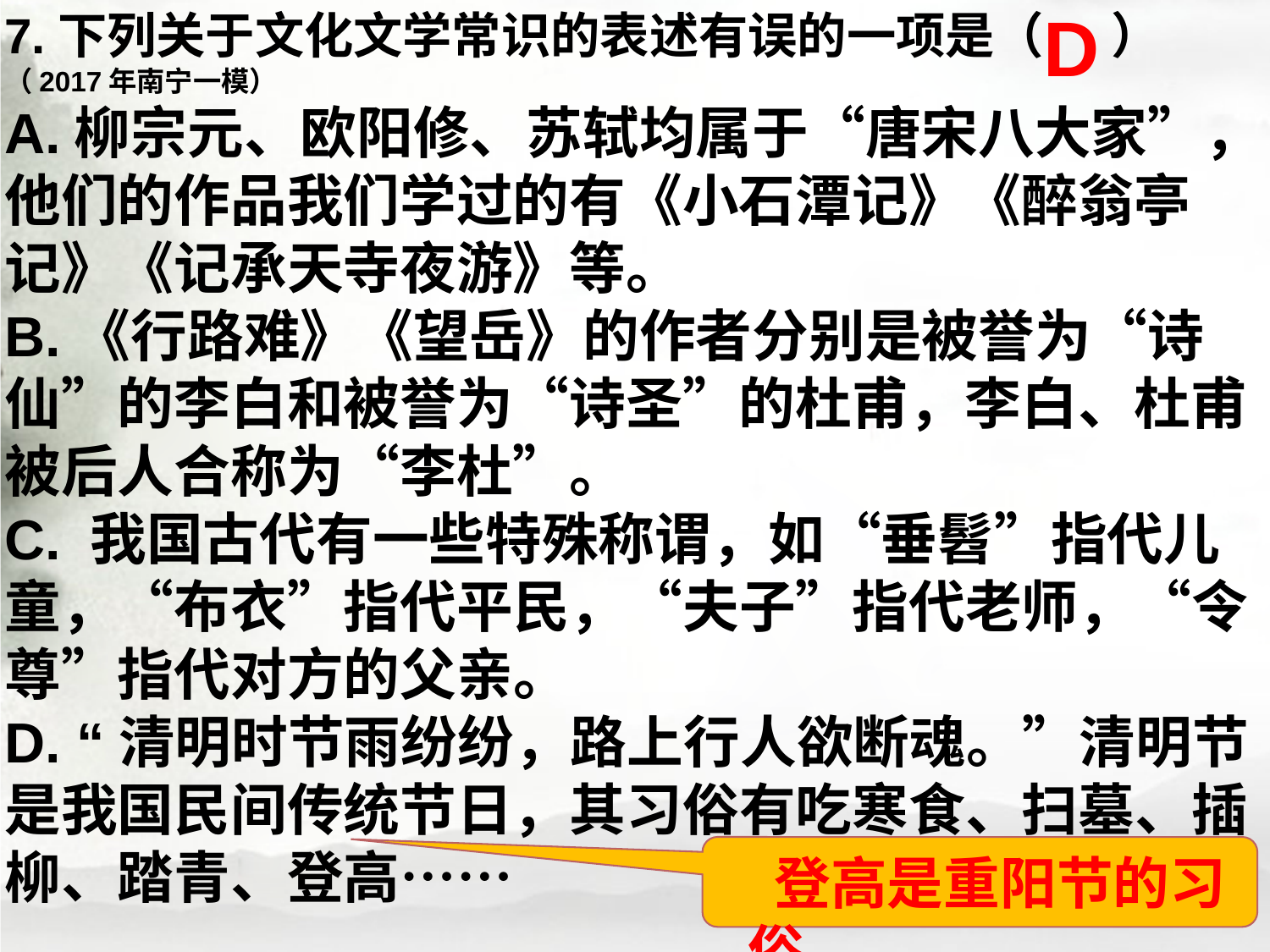

7.下列关于文化文学常识的表述有误的一项是（      ）（2017年南宁一模）
A.柳宗元、欧阳修、苏轼均属于“唐宋八大家”，他们的作品我们学过的有《小石潭记》《醉翁亭记》《记承天寺夜游》等。
B.《行路难》《望岳》的作者分别是被誉为“诗仙”的李白和被誉为“诗圣”的杜甫，李白、杜甫被后人合称为“李杜”。
C. 我国古代有一些特殊称谓，如“垂髫”指代儿童，“布衣”指代平民，“夫子”指代老师，“令尊”指代对方的父亲。
D. “清明时节雨纷纷，路上行人欲断魂。”清明节是我国民间传统节日，其习俗有吃寒食、扫墓、插柳、踏青、登高……

D

 登高是重阳节的习俗